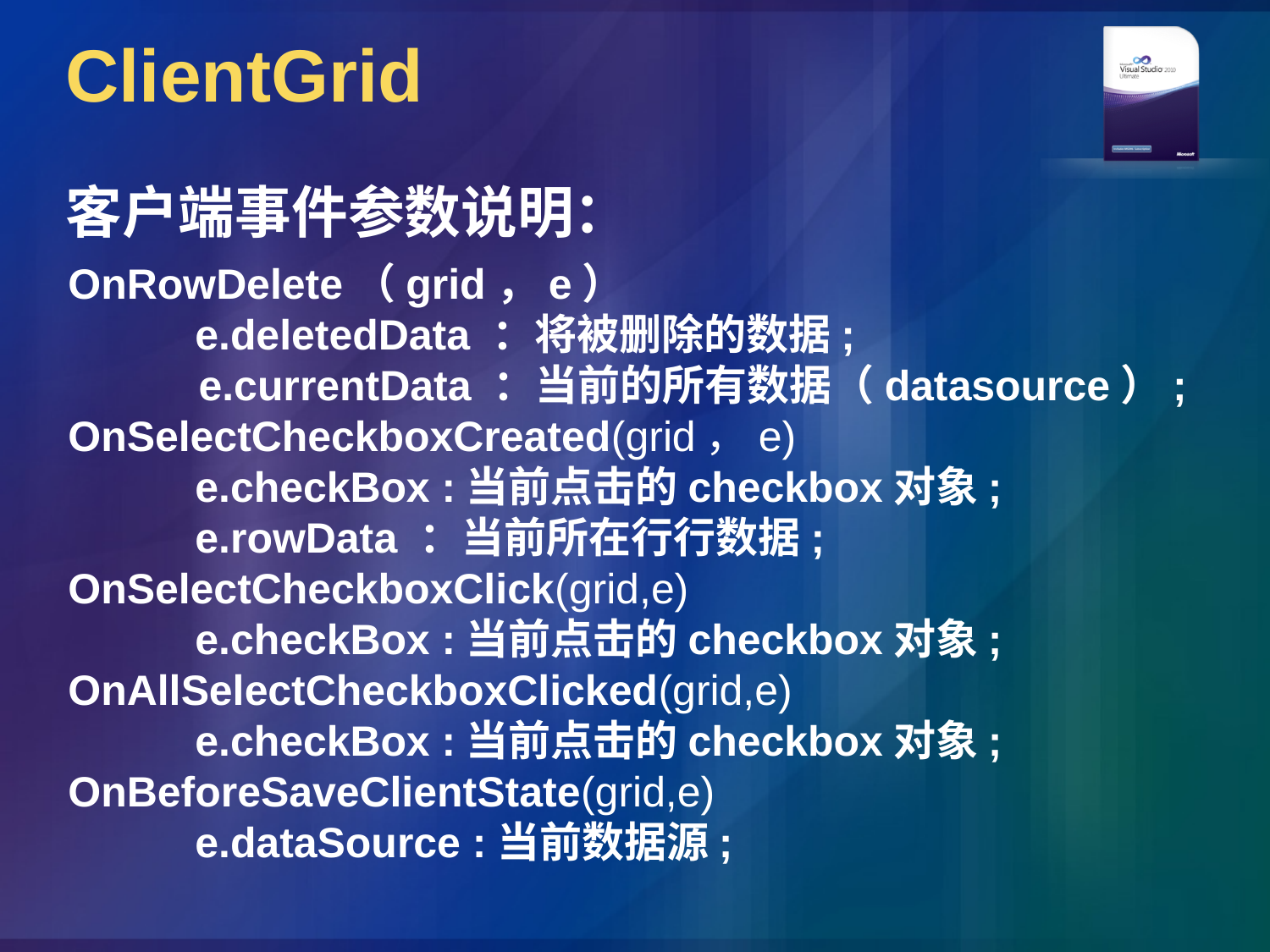

# ClientGrid
客户端事件参数说明：
OnRowDelete（grid，e）
	e.deletedData ：将被删除的数据;
           e.currentData ：当前的所有数据（datasource）;
OnSelectCheckboxCreated(grid，e)
	e.checkBox :当前点击的checkbox对象;
        	e.rowData ：当前所在行行数据;
OnSelectCheckboxClick(grid,e)
	e.checkBox :当前点击的checkbox对象;
OnAllSelectCheckboxClicked(grid,e)
	e.checkBox :当前点击的checkbox对象;
OnBeforeSaveClientState(grid,e)
	e.dataSource :当前数据源;